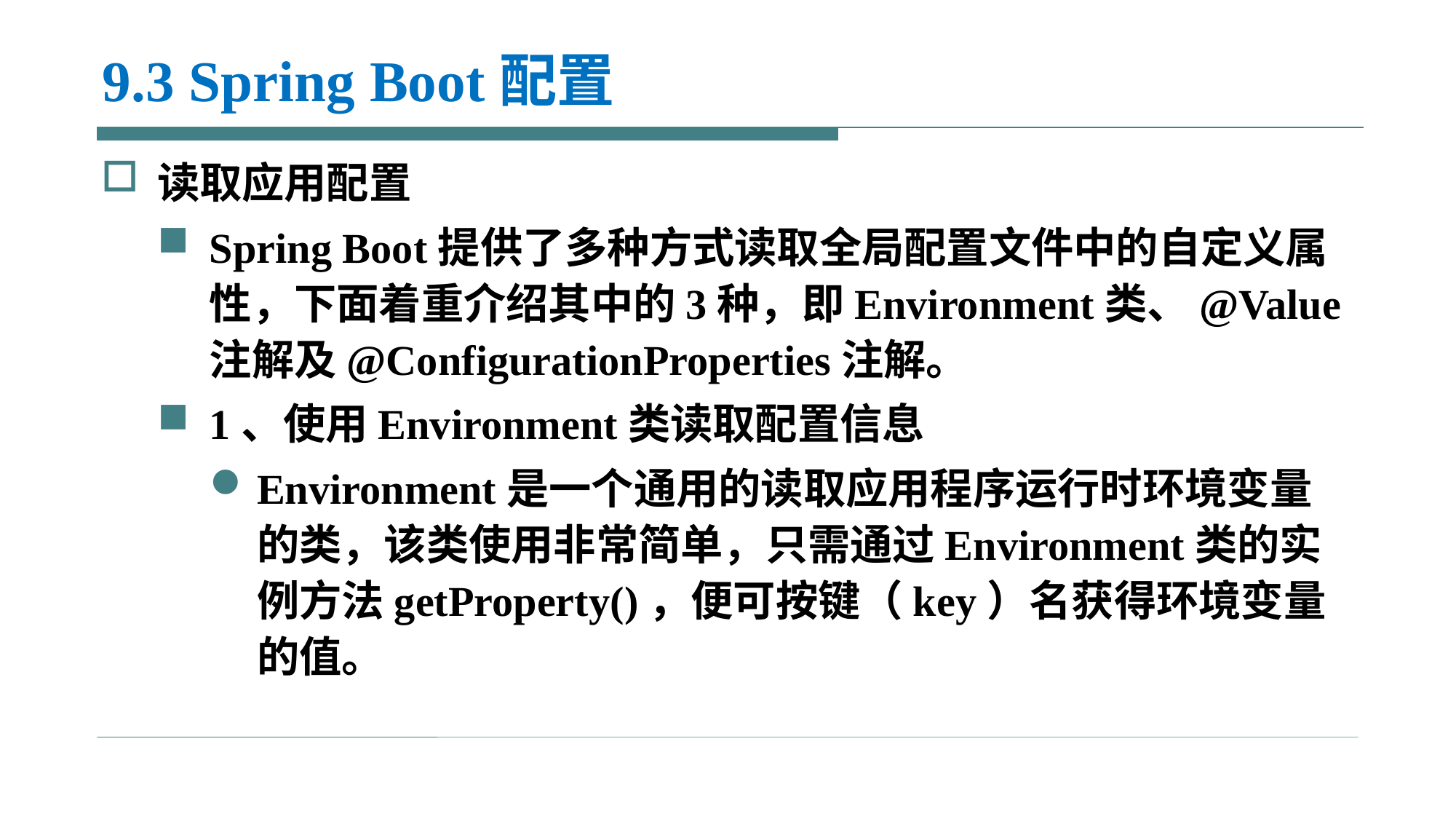

# 9.3 Spring Boot配置
读取应用配置
Spring Boot提供了多种方式读取全局配置文件中的自定义属性，下面着重介绍其中的3种，即Environment类、@Value注解及@ConfigurationProperties注解。
1、使用Environment类读取配置信息
Environment是一个通用的读取应用程序运行时环境变量的类，该类使用非常简单，只需通过Environment类的实例方法getProperty()，便可按键（key）名获得环境变量的值。
28